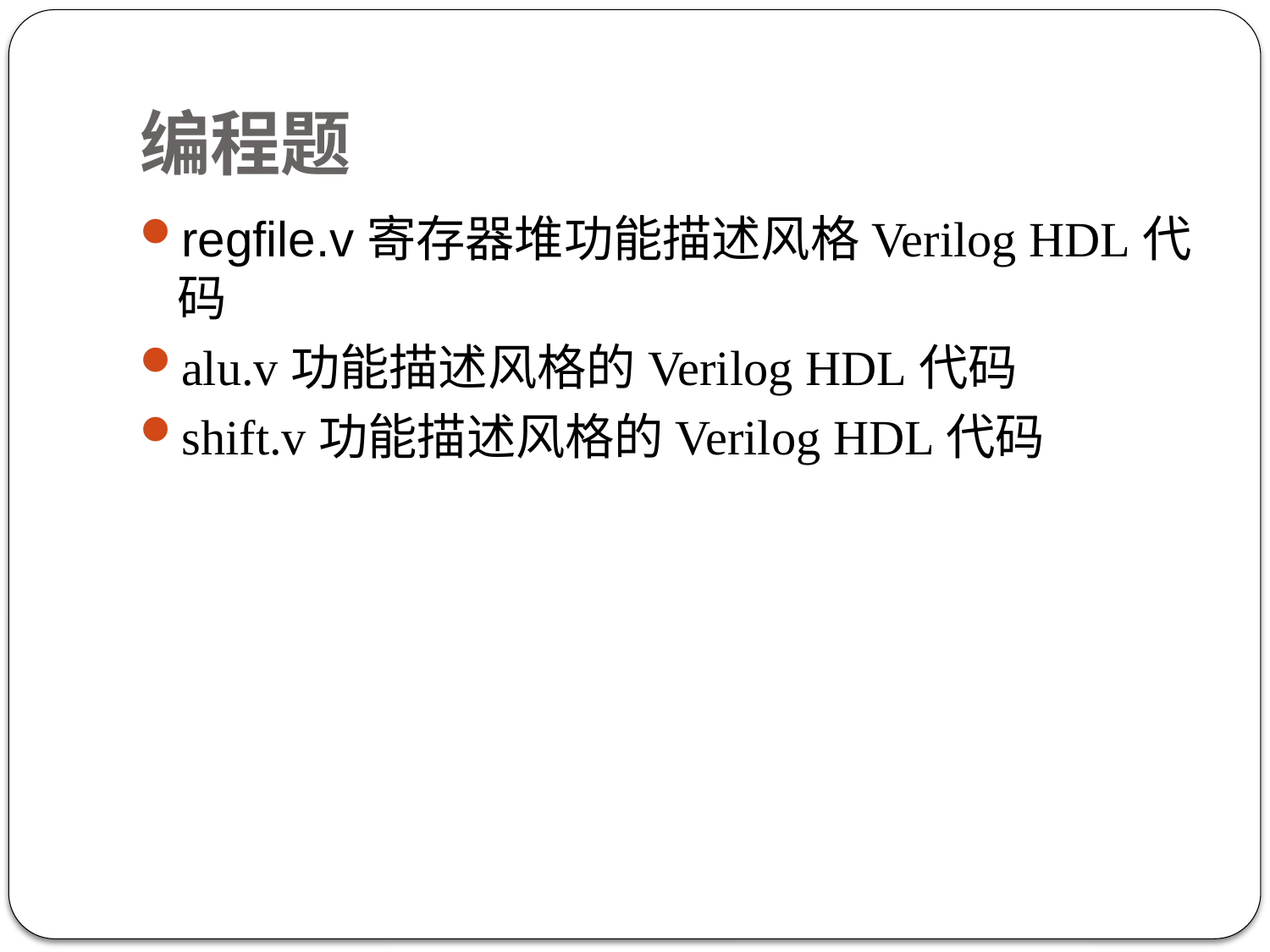

# 编程题

regfile.v寄存器堆功能描述风格Verilog HDL代码
alu.v功能描述风格的Verilog HDL代码
shift.v功能描述风格的Verilog HDL代码